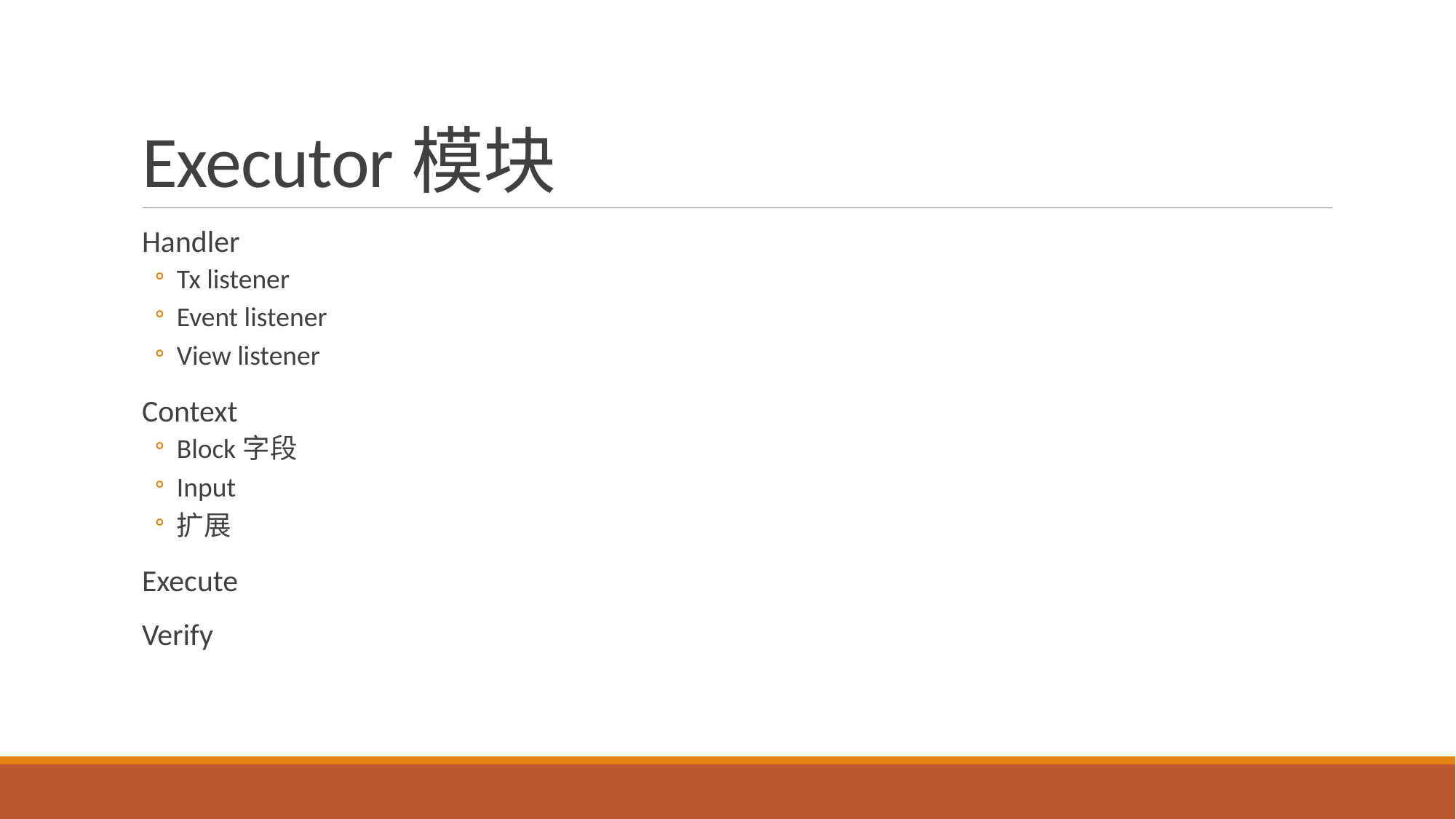

# Executor模块
Handler
Tx listener
Event listener
View listener
Context
Block字段
Input
扩展
Execute
Verify